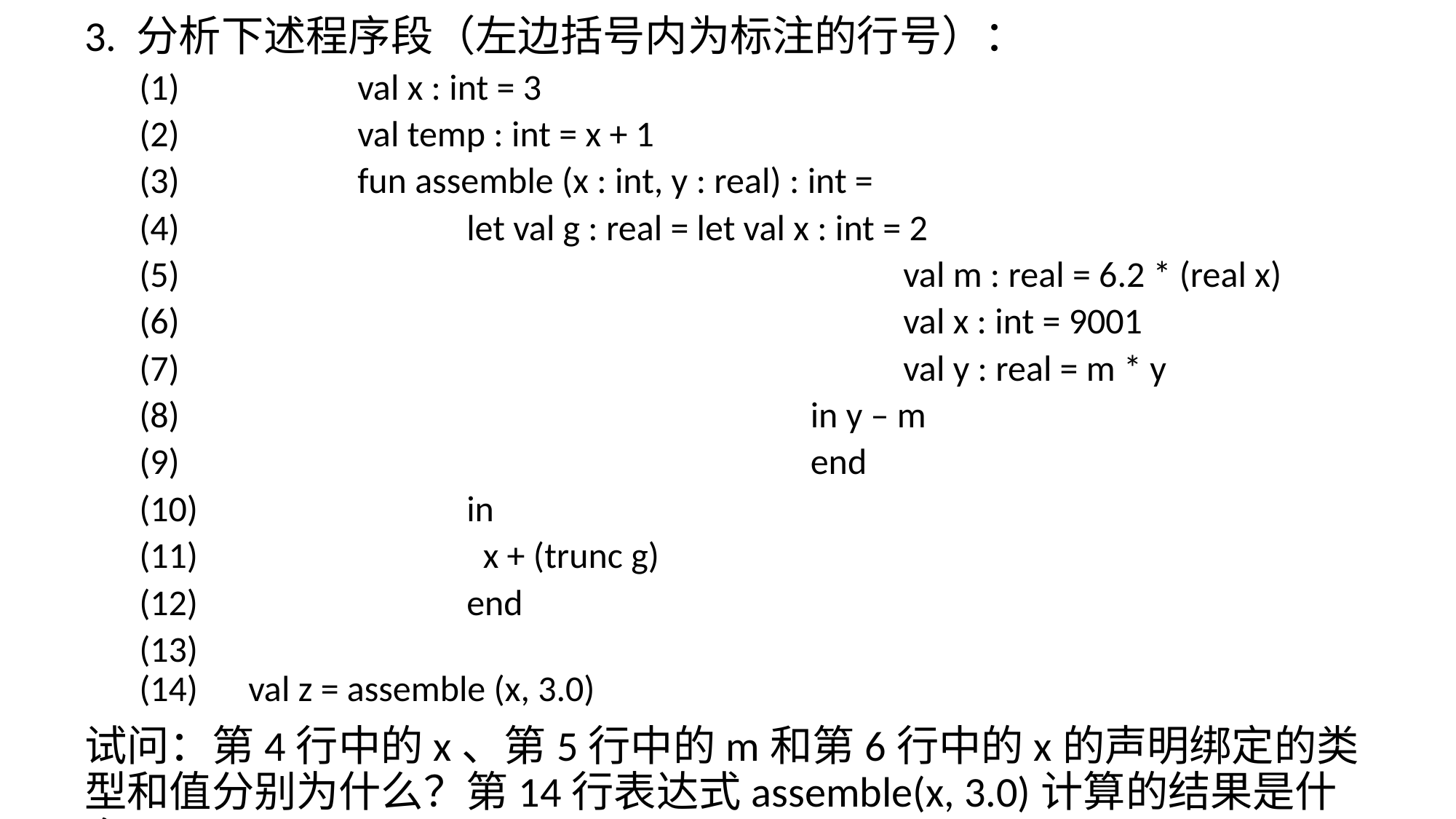

3. 分析下述程序段（左边括号内为标注的行号）：
(1) 		val x : int = 3
(2) 		val temp : int = x + 1
(3) 		fun assemble (x : int, y : real) : int =
(4) 			let val g : real = let val x : int = 2
(5) 							val m : real = 6.2 * (real x)
(6) 							val x : int = 9001
(7) 							val y : real = m * y
(8) 						  in y – m
(9) 						  end
(10)			in
(11)			  x + (trunc g)
(12)			end
(13)
(14) 	val z = assemble (x, 3.0)
试问：第4行中的x、第5行中的m和第6行中的x的声明绑定的类型和值分别为什么？第14行表达式assemble(x, 3.0)计算的结果是什么？